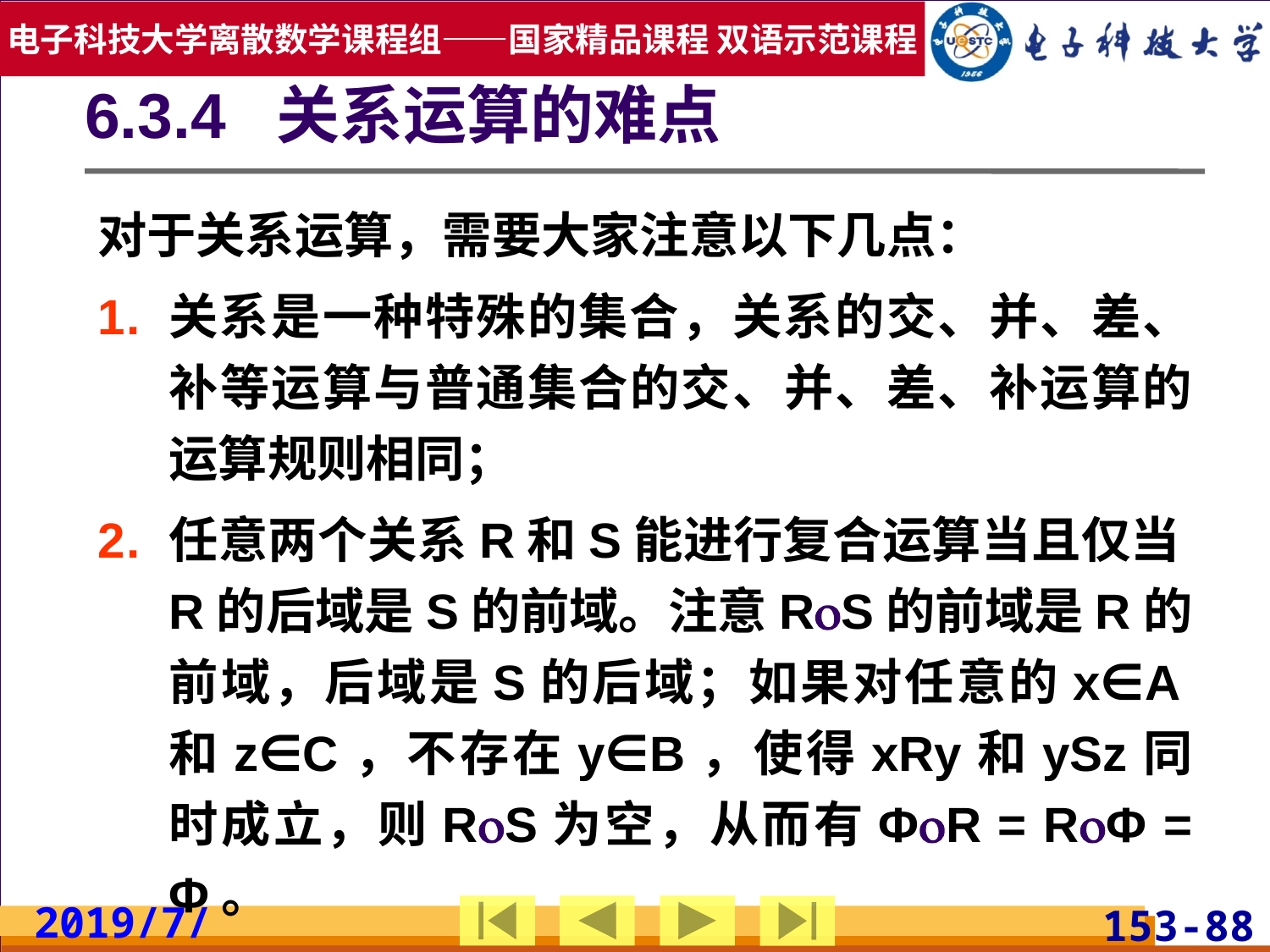

# 6.3.4  关系运算的难点
对于关系运算，需要大家注意以下几点：
关系是一种特殊的集合，关系的交、并、差、补等运算与普通集合的交、并、差、补运算的运算规则相同；
任意两个关系R和S能进行复合运算当且仅当R的后域是S的前域。注意RοS的前域是R的前域，后域是S的后域；如果对任意的x∈A和z∈C，不存在y∈B，使得xRy和ySz同时成立，则RοS为空，从而有ΦοR = RοΦ = Φ。
2019/7/3